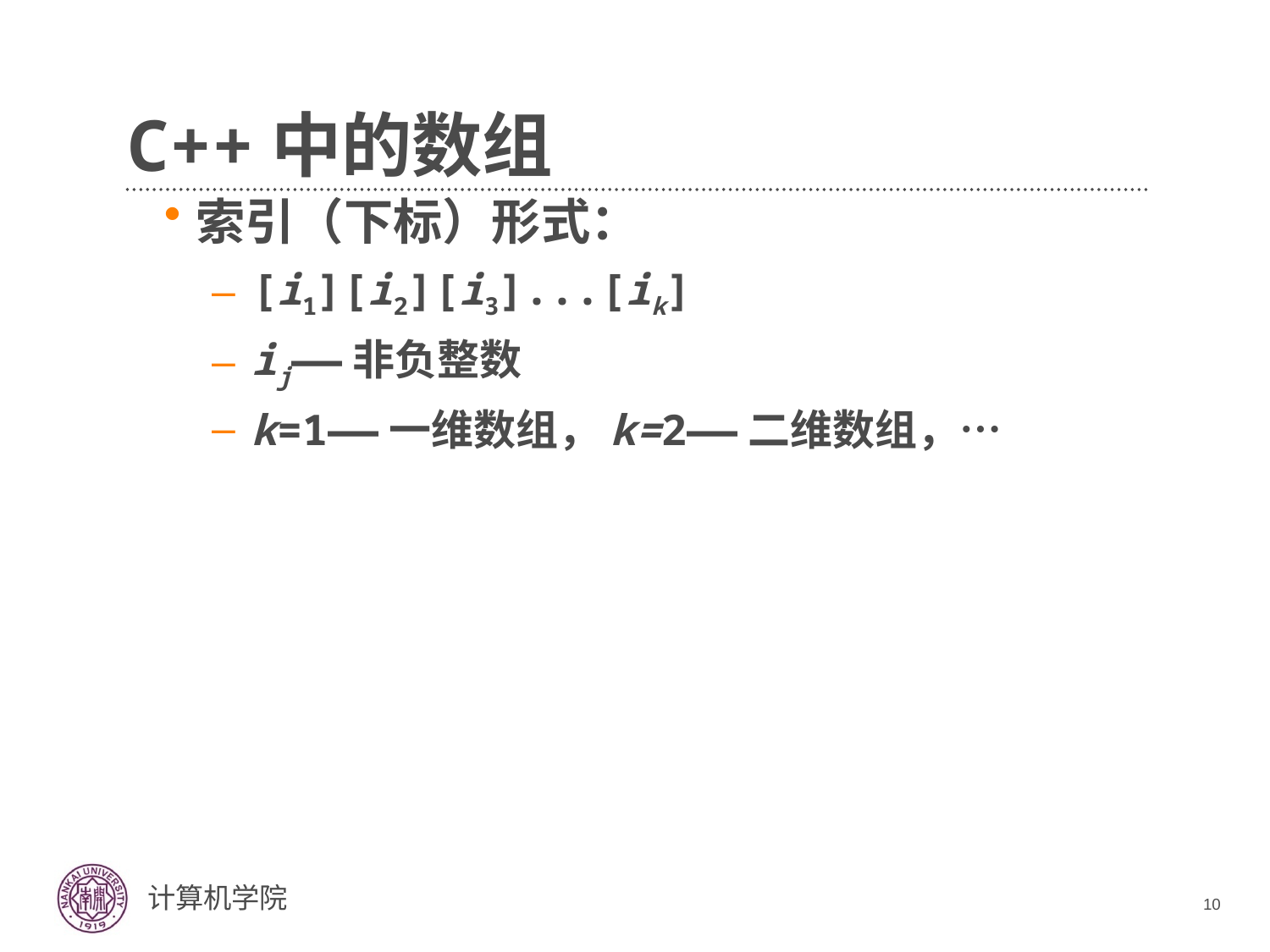

# C++中的数组
索引（下标）形式：
[i1][i2][i3]...[ik]
ij——非负整数
k=1——一维数组，k=2——二维数组，…
10